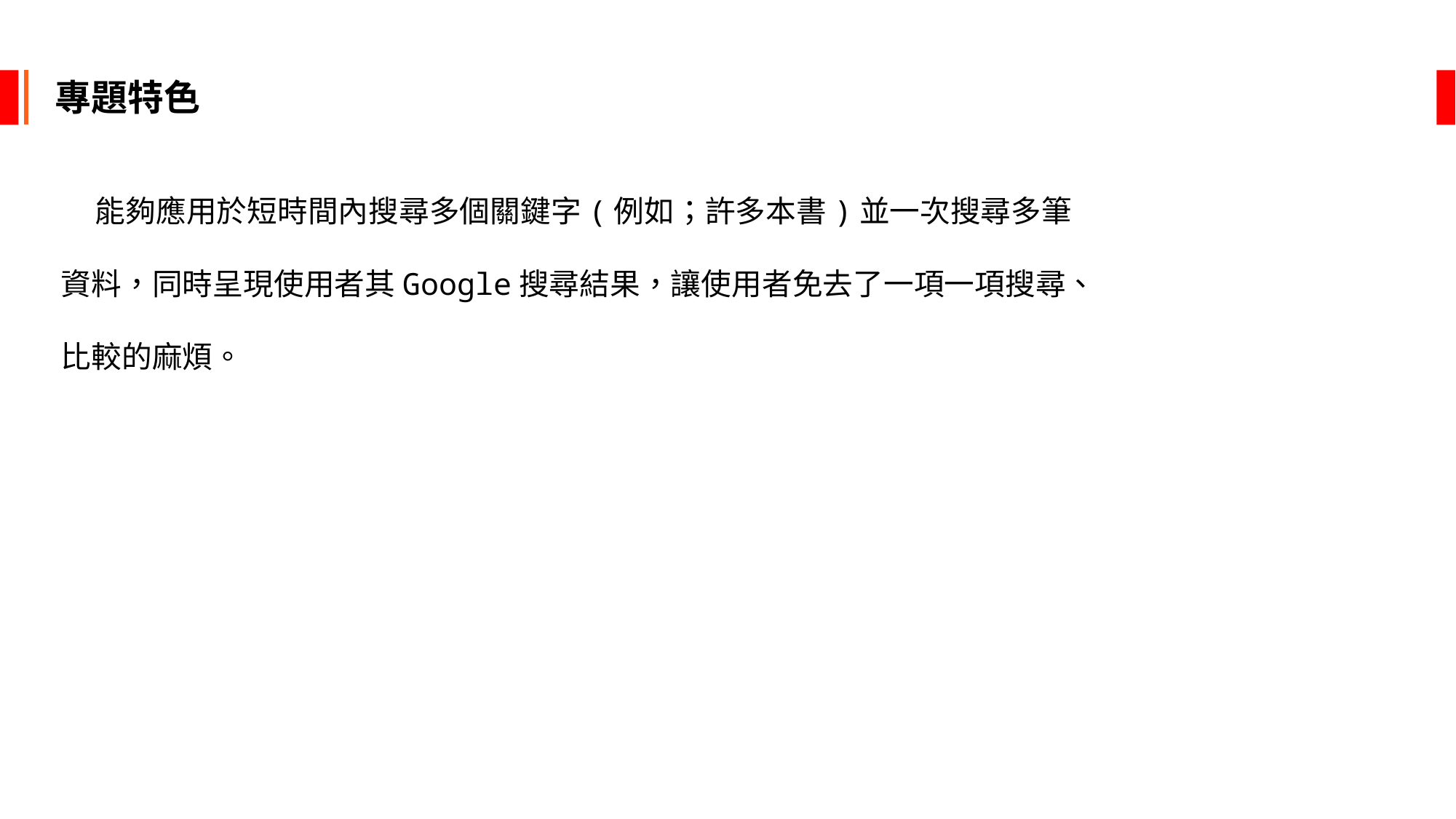

專題特色

    能夠應用於短時間內搜尋多個關鍵字(例如；許多本書)並一次搜尋多筆

資料，同時呈現使用者其Google搜尋結果，讓使用者免去了一項一項搜尋、

比較的麻煩。